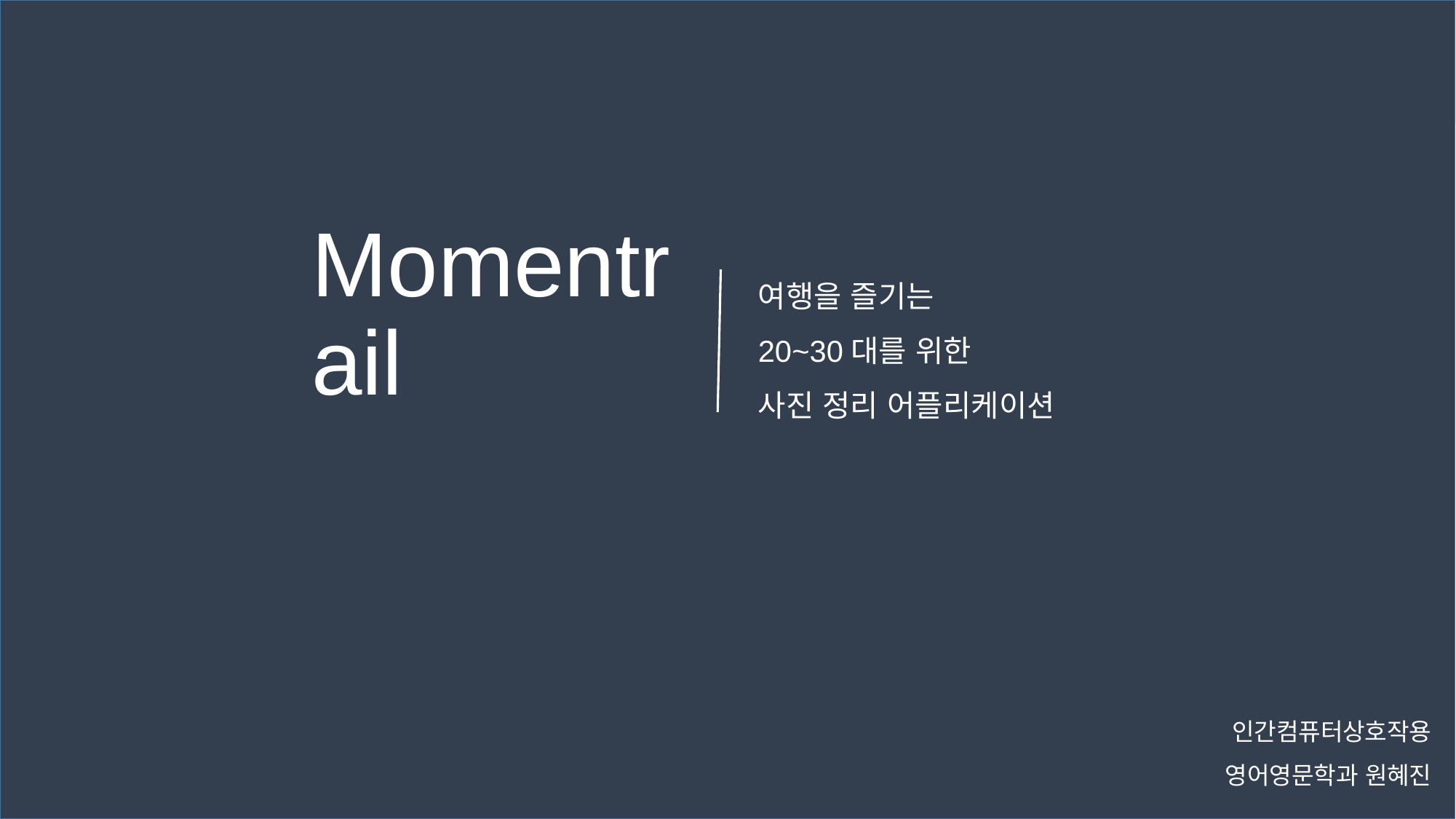

# Target User

여행을 즐기는
20~30대를 위한
사진 정리 어플리케이션
Momentrail
여행을 즐기는
20~30대를 위한
사진 정리 어플리케이션
인간컴퓨터상호작용
영어영문학과 원혜진